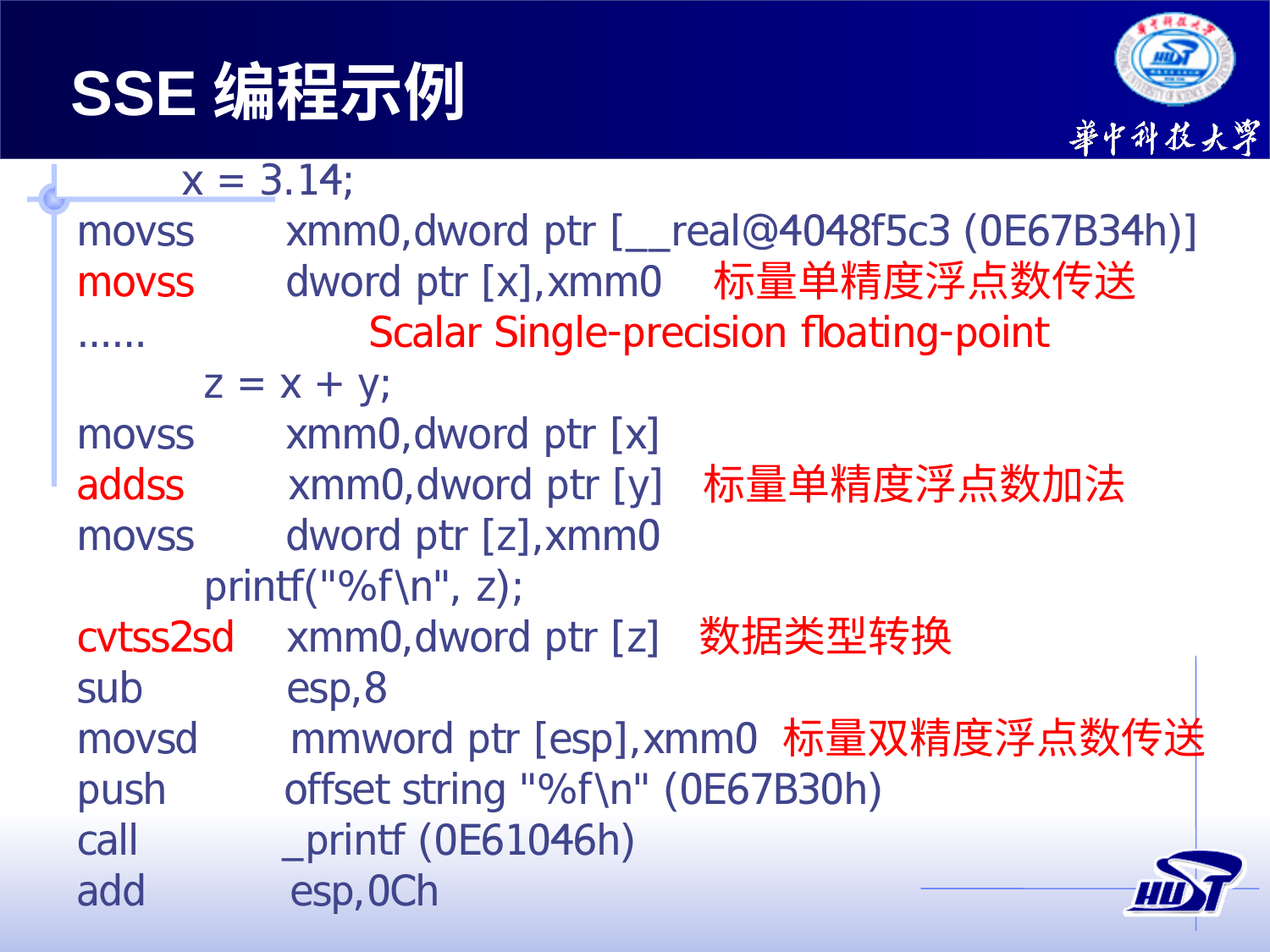

SSE编程示例
        x = 3.14;
movss       xmm0,dword ptr [__real@4048f5c3 (0E67B34h)]
movss       dword ptr [x],xmm0   标量单精度浮点数传送
……                 Scalar Single-precision floating-point
	z = x + y;
movss       xmm0,dword ptr [x]
addss        xmm0,dword ptr [y]  标量单精度浮点数加法
movss       dword ptr [z],xmm0
	printf("%f\n", z);
cvtss2sd    xmm0,dword ptr [z]  数据类型转换
sub           esp,8
movsd       mmword ptr [esp],xmm0 标量双精度浮点数传送
push         offset string "%f\n" (0E67B30h)
call           _printf (0E61046h)
add           esp,0Ch